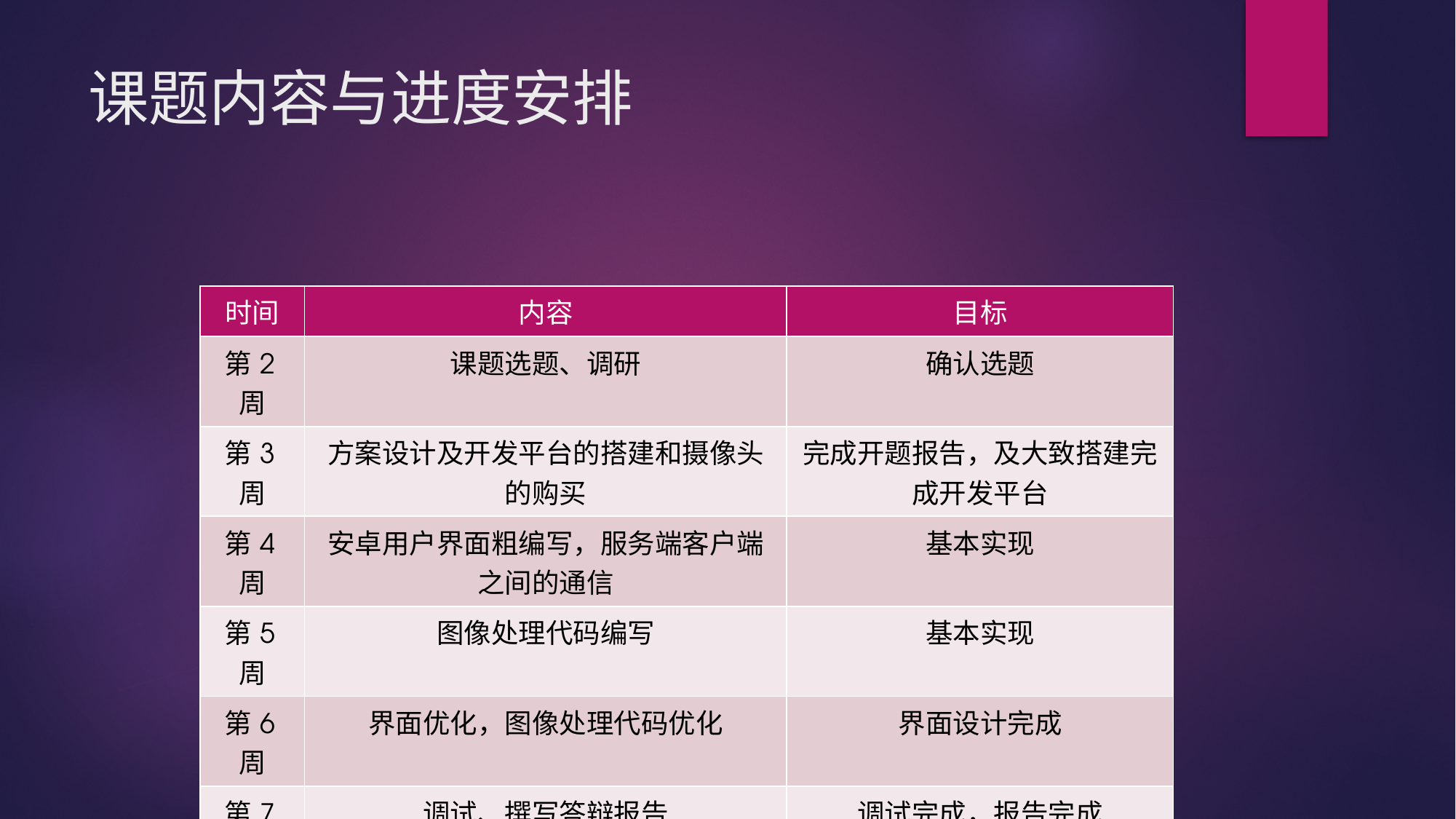

# 课题内容与进度安排
| 时间 | 内容 | 目标 |
| --- | --- | --- |
| 第2周 | 课题选题、调研 | 确认选题 |
| 第3周 | 方案设计及开发平台的搭建和摄像头的购买 | 完成开题报告，及大致搭建完成开发平台 |
| 第4周 | 安卓用户界面粗编写，服务端客户端之间的通信 | 基本实现 |
| 第5周 | 图像处理代码编写 | 基本实现 |
| 第6周 | 界面优化，图像处理代码优化 | 界面设计完成 |
| 第7周 | 调试、撰写答辩报告 | 调试完成，报告完成 |
| 第8周 | 验收、答辩 | 验收通过 |